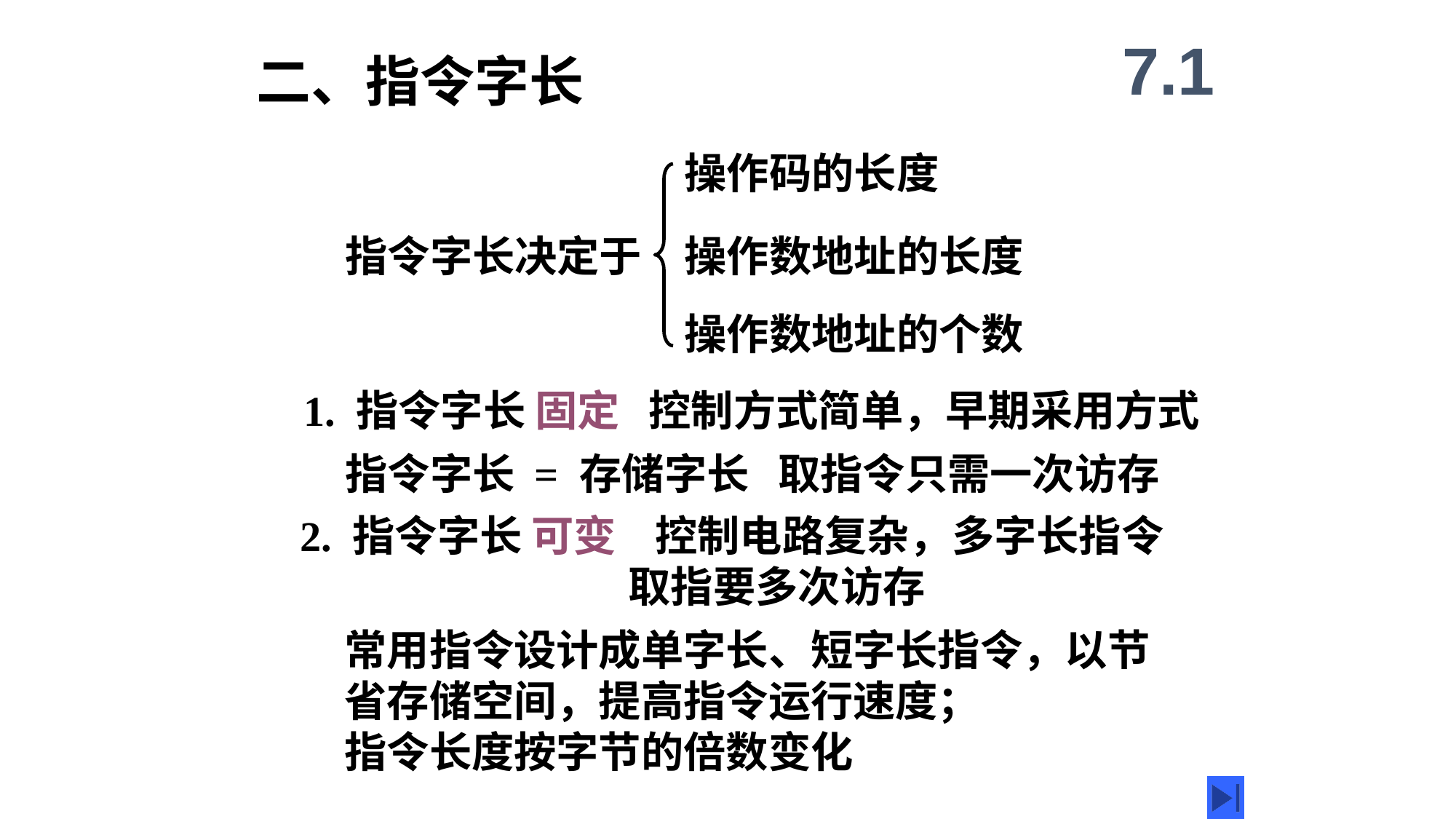

7.1
二、指令字长
操作码的长度

指令字长决定于
操作数地址的长度
操作数地址的个数
1. 指令字长 固定   控制方式简单，早期采用方式
指令字长 = 存储字长   取指令只需一次访存
2. 指令字长 可变    控制电路复杂，多字长指令
                                 取指要多次访存
常用指令设计成单字长、短字长指令，以节省存储空间，提高指令运行速度；
指令长度按字节的倍数变化